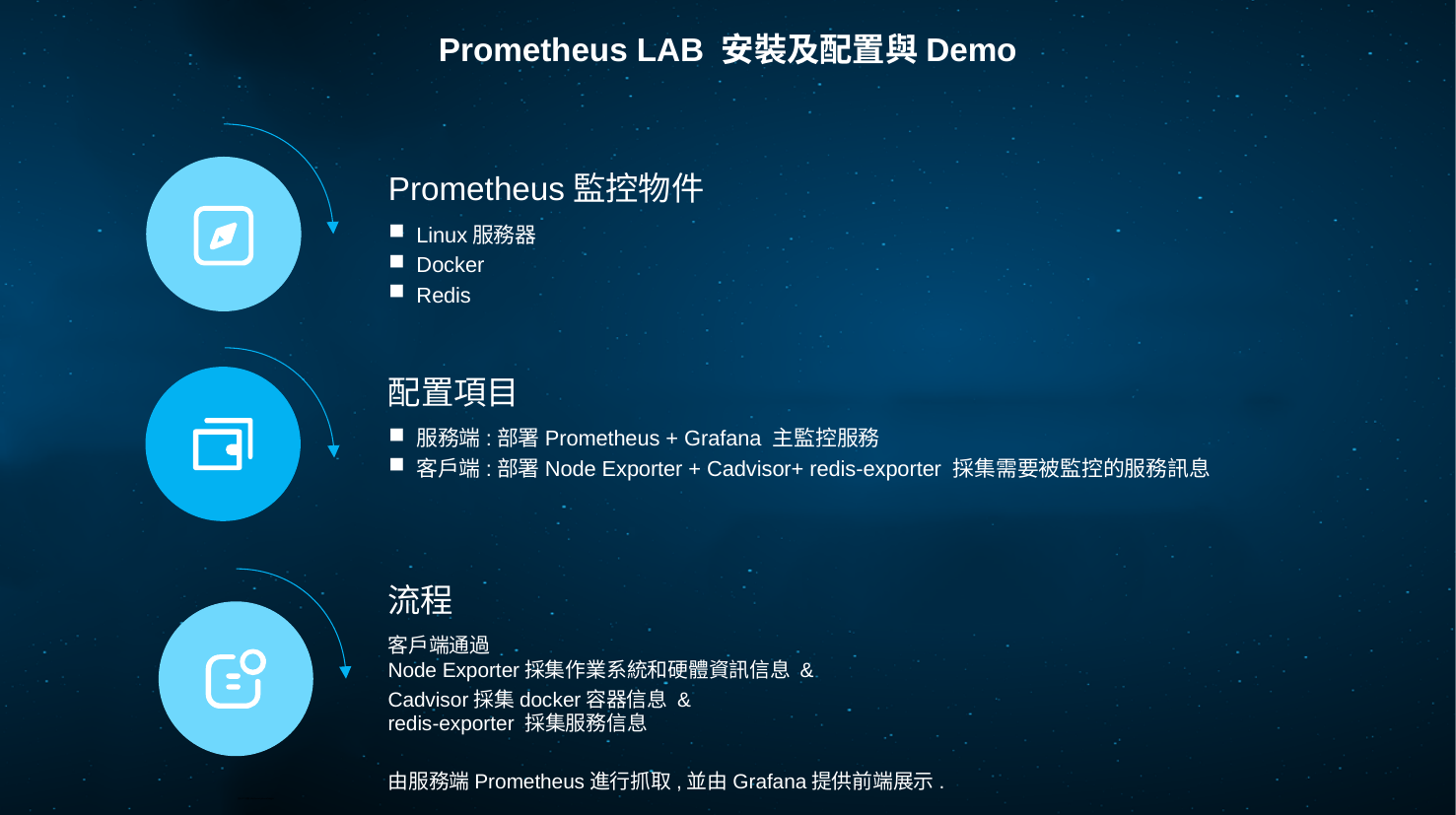

Prometheus LAB 安裝及配置與Demo

Prometheus監控物件

Linux服務器
Docker
Redis

配置項目

服務端:部署Prometheus + Grafana 主監控服務
客戶端:部署Node Exporter + Cadvisor+ redis-exporter 採集需要被監控的服務訊息

流程

客戶端通過
Node Exporter採集作業系統和硬體資訊信息 &
Cadvisor採集docker容器信息 &
redis-exporter 採集服務信息

由服務端Prometheus進行抓取,並由Grafana提供前端展示.

行业PPT模板http://www.1ppt.com/hangye/